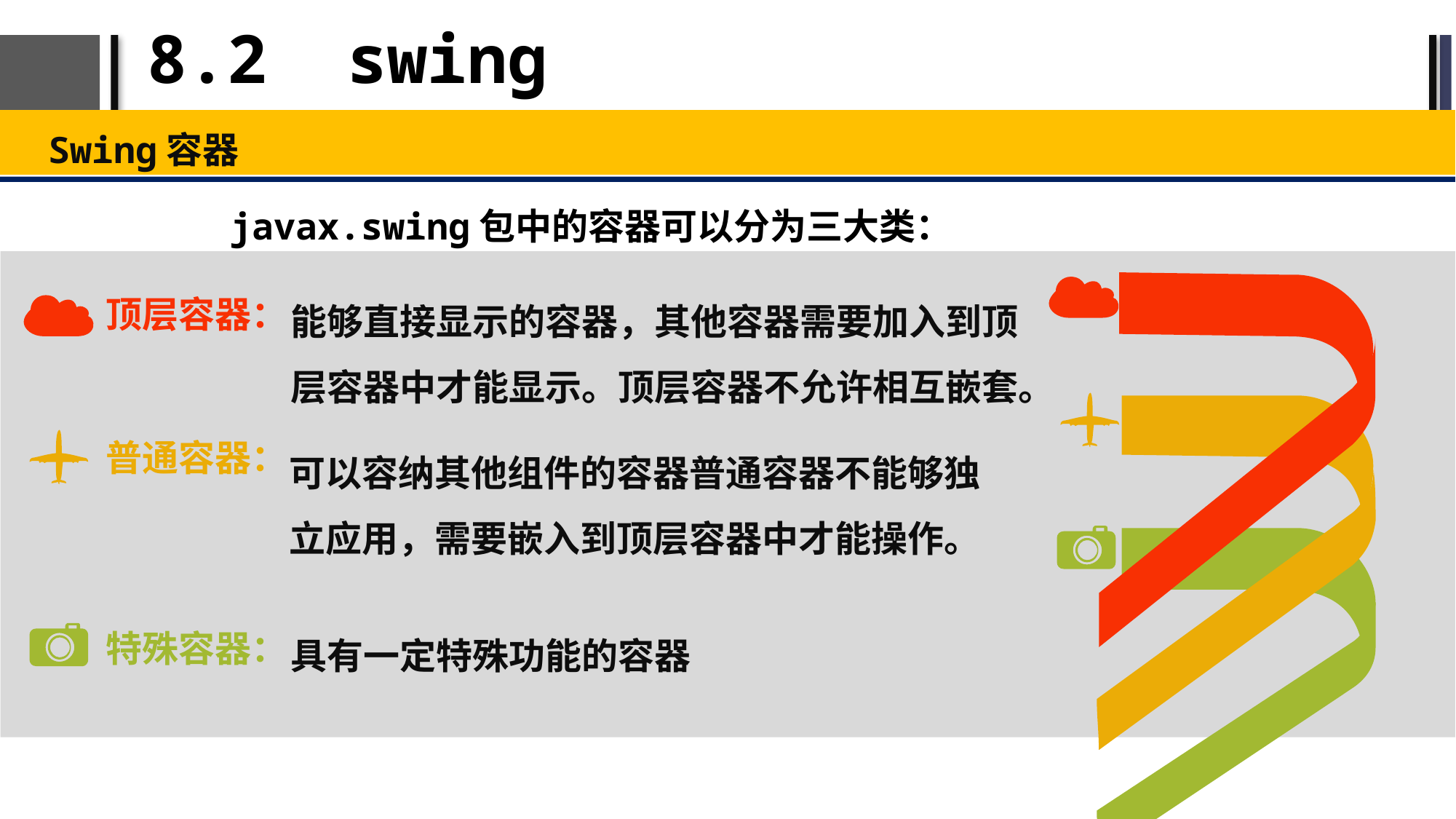

# 8.2  swing

Swing容器

javax.swing包中的容器可以分为三大类：

能够直接显示的容器，其他容器需要加入到顶层容器中才能显示。顶层容器不允许相互嵌套。

顶层容器：

可以容纳其他组件的容器普通容器不能够独立应用，需要嵌入到顶层容器中才能操作。
普通容器：

具有一定特殊功能的容器
特殊容器：